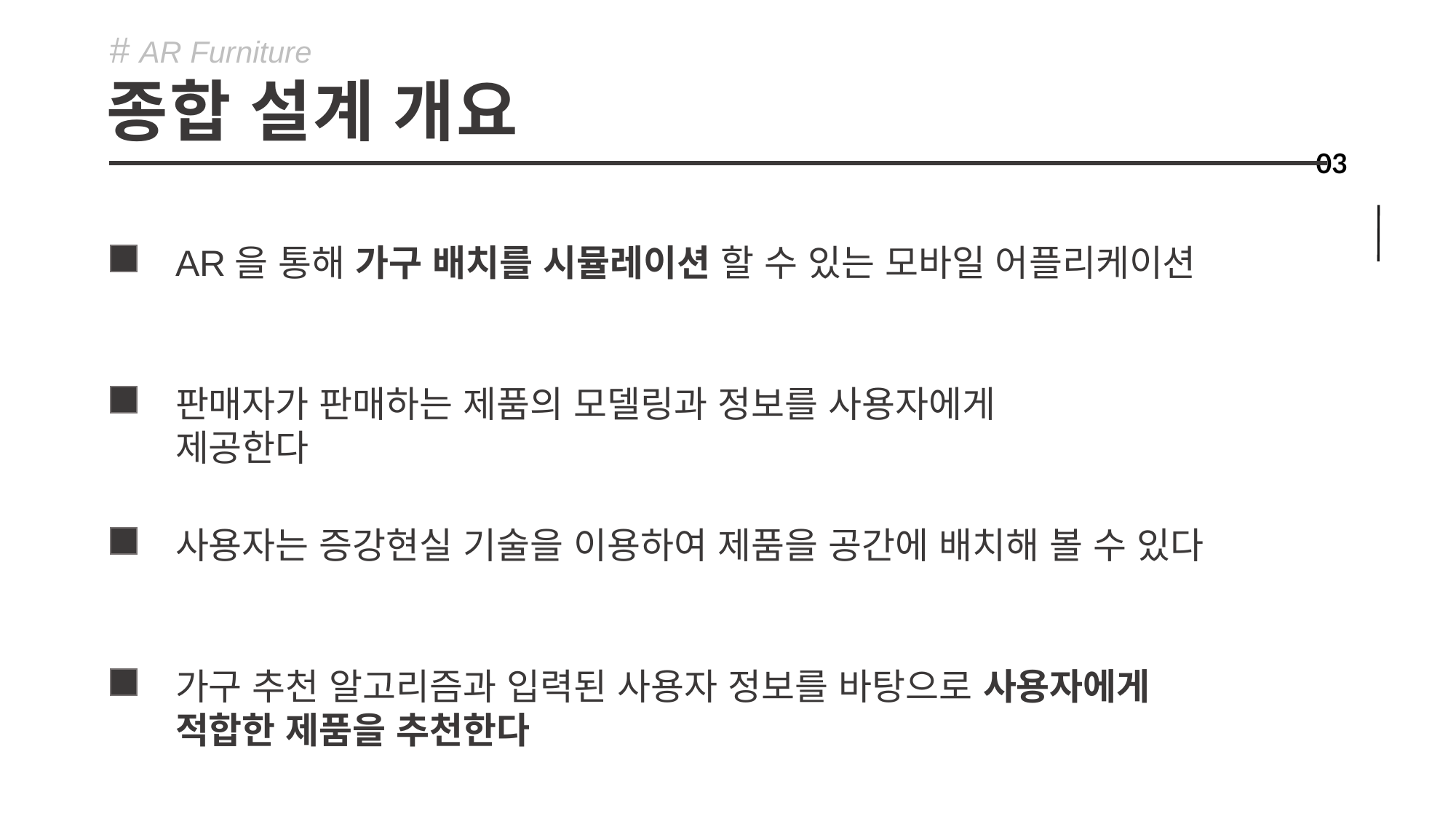

# AR Furniture
종합 설계 개요

AR을 통해 가구 배치를 시뮬레이션 할 수 있는 모바일 어플리케이션

판매자가 판매하는 제품의 모델링과 정보를 사용자에게 제공한다

사용자는 증강현실 기술을 이용하여 제품을 공간에 배치해 볼 수 있다

가구 추천 알고리즘과 입력된 사용자 정보를 바탕으로 사용자에게 적합한 제품을 추천한다